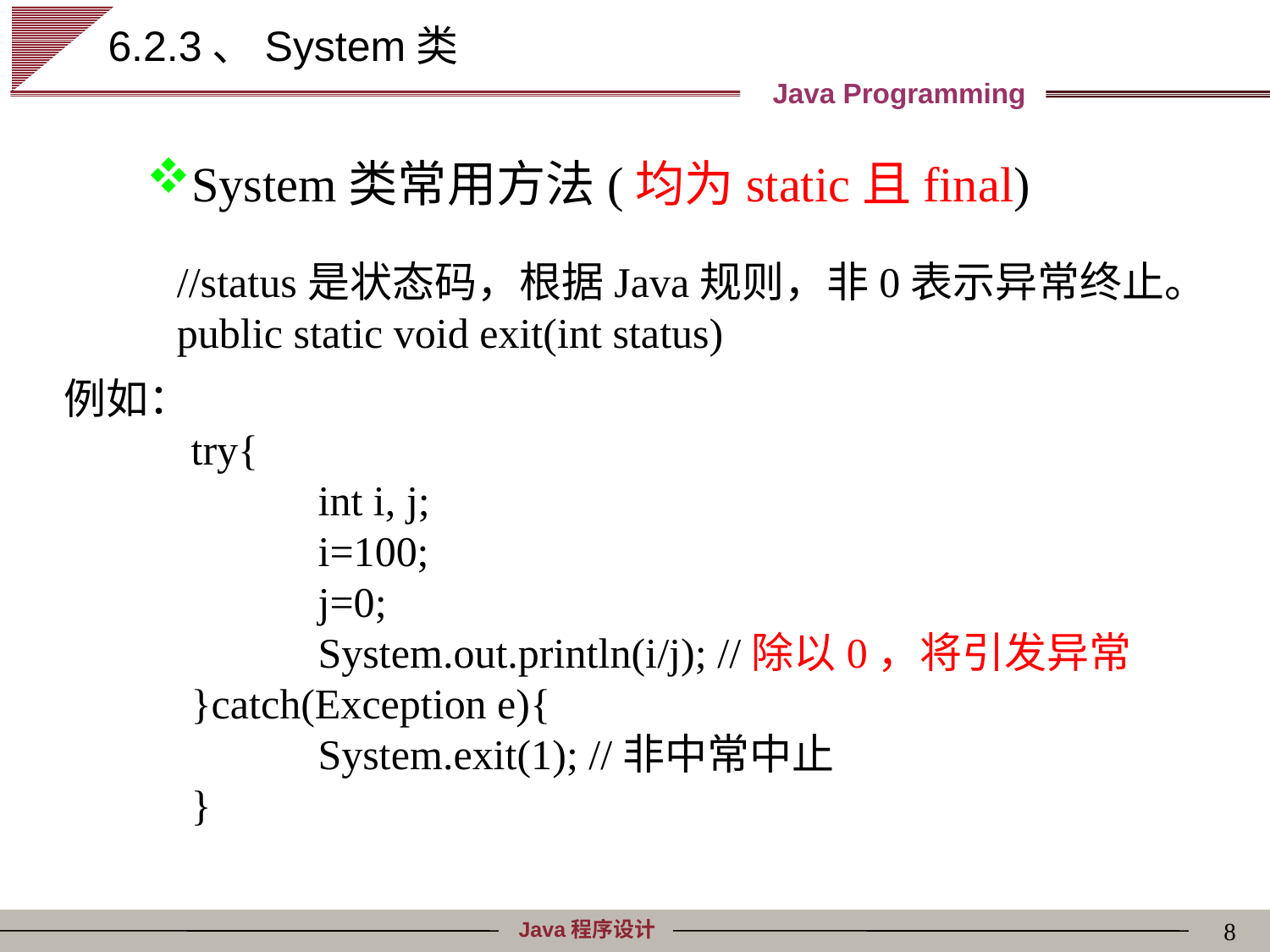

# 6.2.3、System类
System类常用方法(均为static且final)
//status是状态码，根据Java规则，非0表示异常终止。
public static void exit(int status)
例如：
         	try{
		int i, j;
		i=100;
		j=0;
		System.out.println(i/j); //除以0，将引发异常
	}catch(Exception e){
    		System.exit(1); //非中常中止
	}